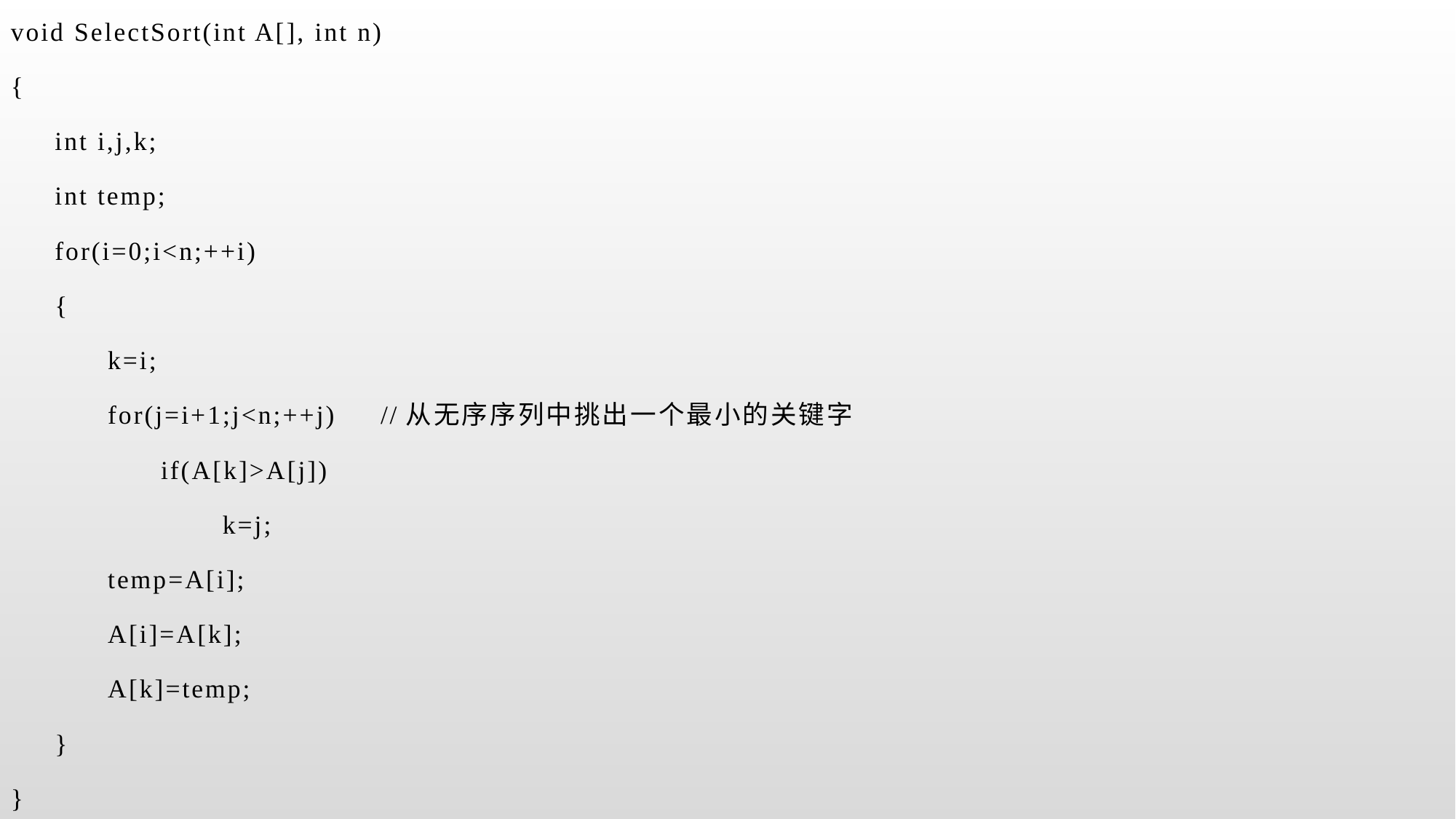

void SelectSort(int A[], int n)
{
     int i,j,k;
     int temp;
     for(i=0;i<n;++i)
     {
           k=i;
           for(j=i+1;j<n;++j)     //从无序序列中挑出一个最小的关键字
                 if(A[k]>A[j])
                        k=j;
           temp=A[i];
           A[i]=A[k];
           A[k]=temp;
     }
}